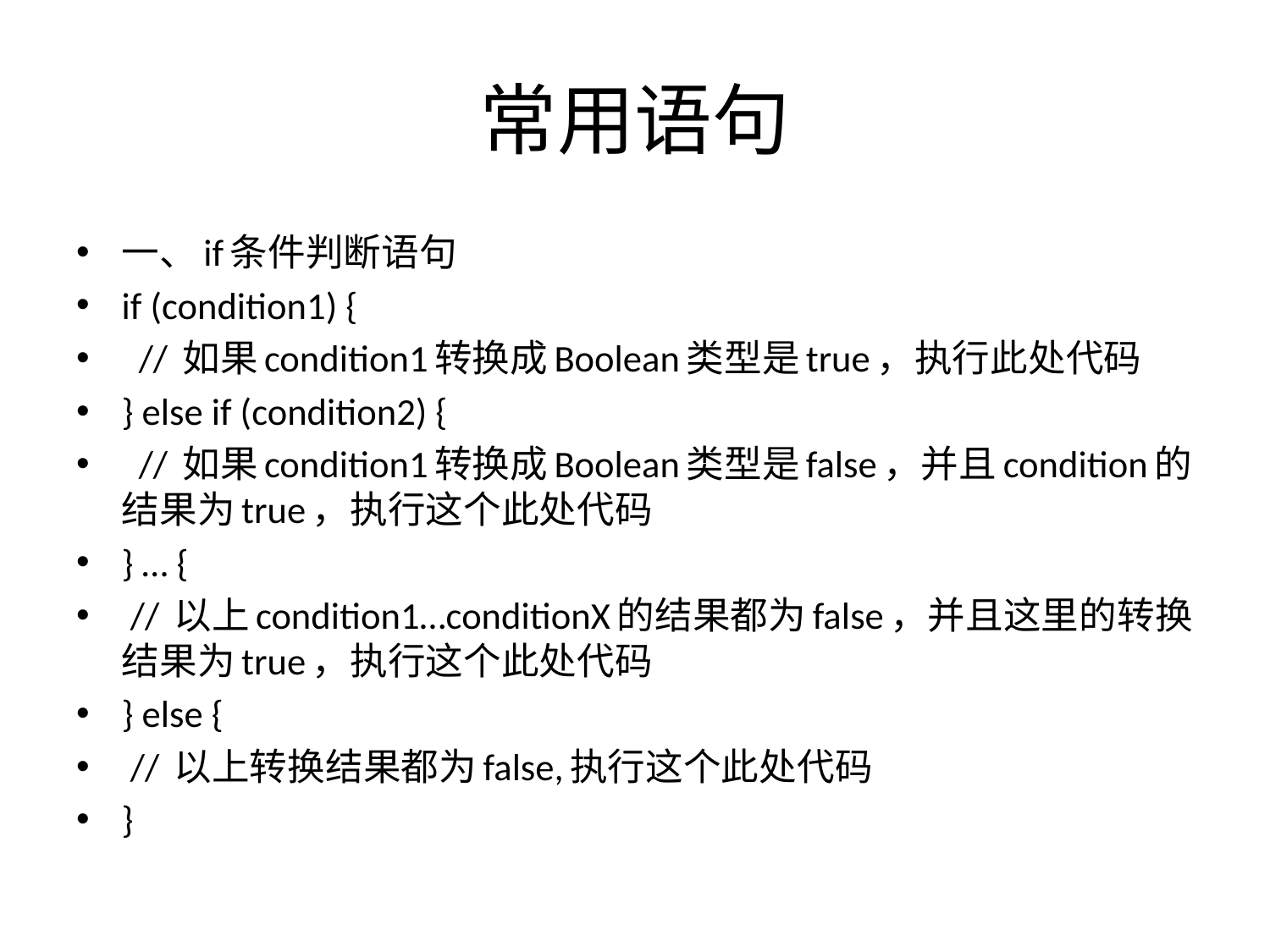

# 常用语句
一、if条件判断语句
if (condition1) {
  // 如果condition1转换成Boolean类型是true，执行此处代码
} else if (condition2) {
  // 如果condition1转换成Boolean类型是false，并且condition的结果为true，执行这个此处代码
} … {
 // 以上condition1…conditionX的结果都为false，并且这里的转换结果为true，执行这个此处代码
} else {
 // 以上转换结果都为false,执行这个此处代码
}